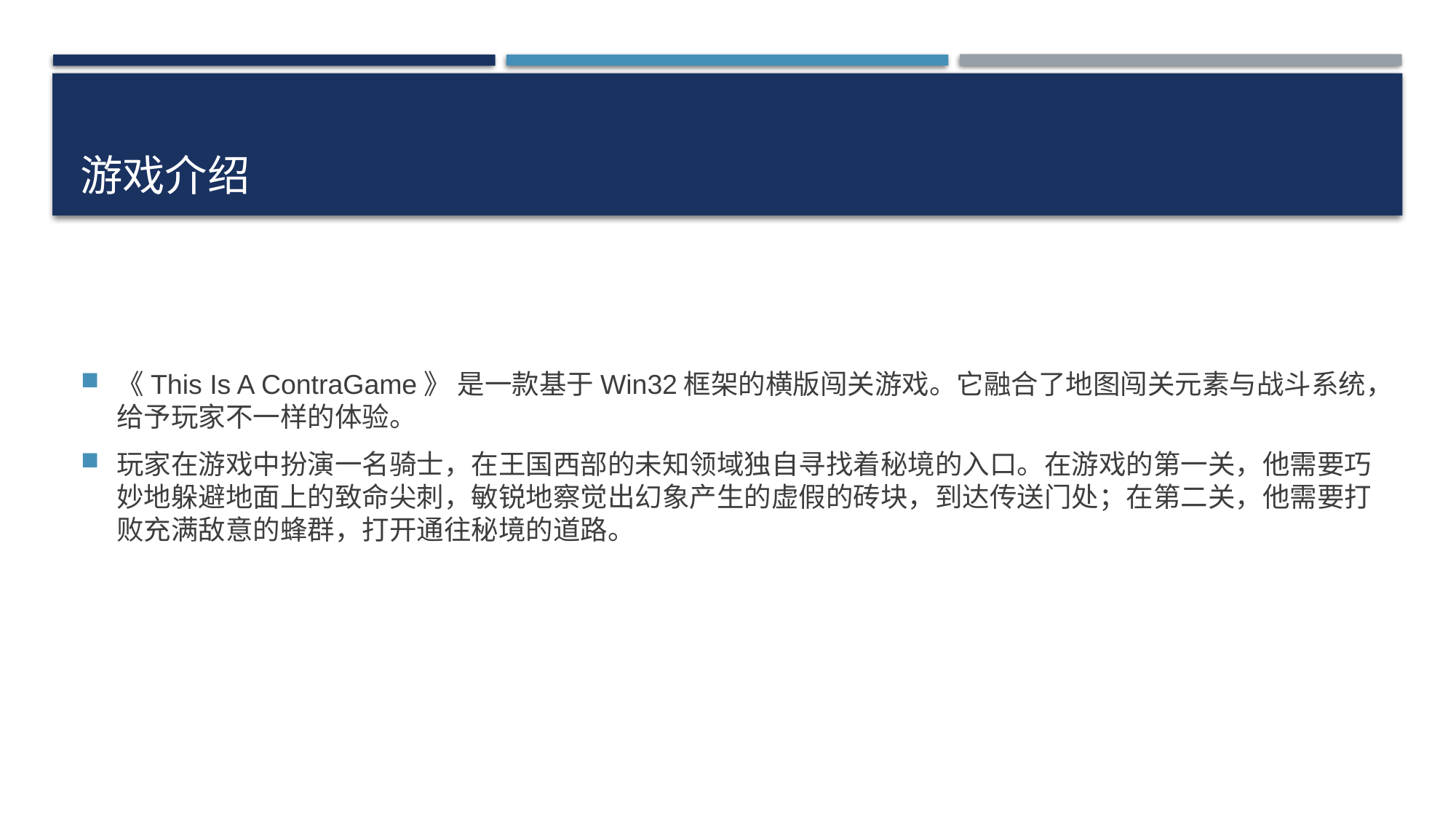

# 游戏介绍
《This Is A ContraGame》 是一款基于Win32框架的横版闯关游戏。它融合了地图闯关元素与战斗系统，给予玩家不一样的体验。
玩家在游戏中扮演一名骑士，在王国西部的未知领域独自寻找着秘境的入口。在游戏的第一关，他需要巧妙地躲避地面上的致命尖刺，敏锐地察觉出幻象产生的虚假的砖块，到达传送门处；在第二关，他需要打败充满敌意的蜂群，打开通往秘境的道路。